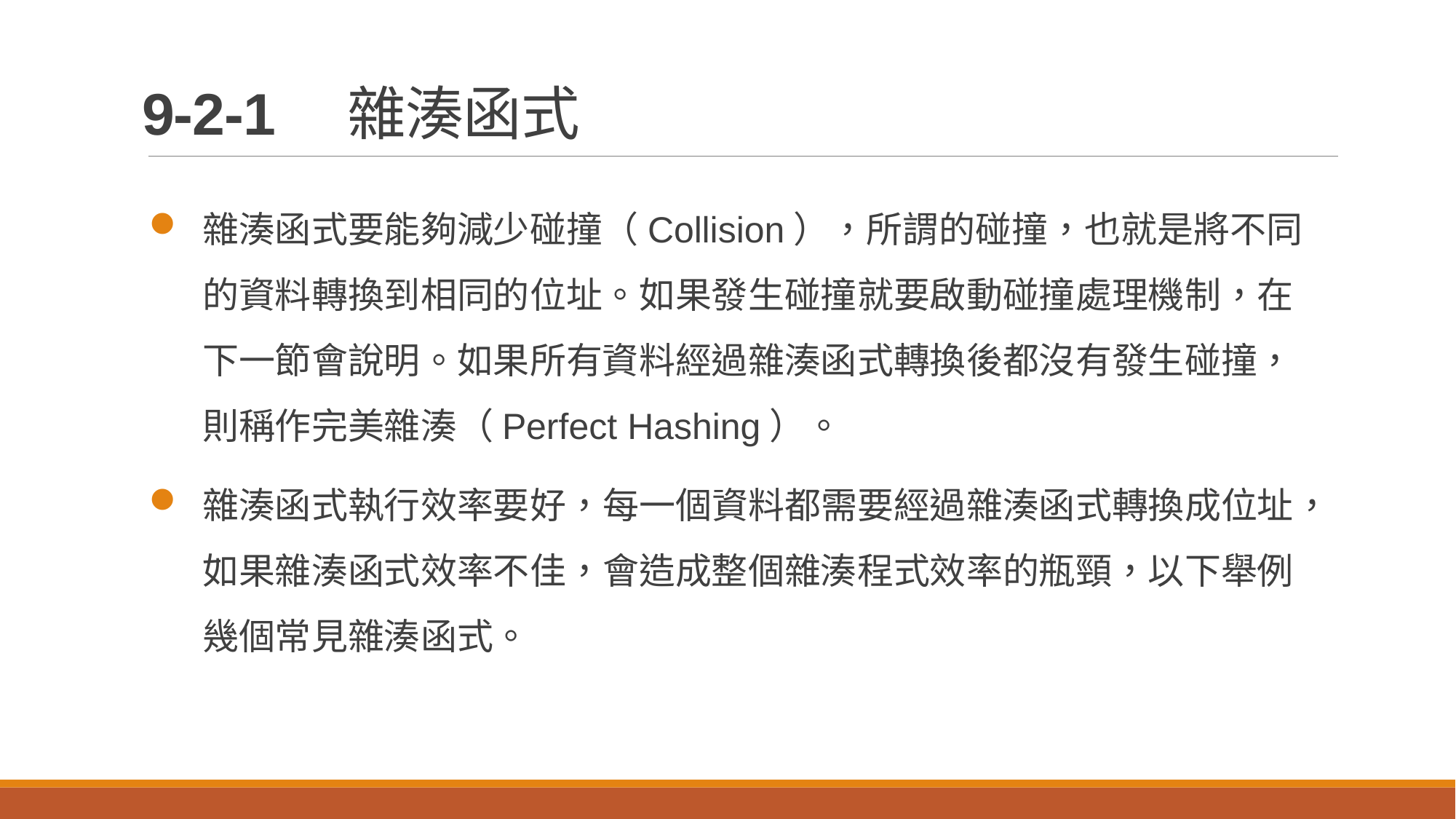

# 9-2-1　雜湊函式
雜湊函式要能夠減少碰撞（Collision），所謂的碰撞，也就是將不同的資料轉換到相同的位址。如果發生碰撞就要啟動碰撞處理機制，在下一節會說明。如果所有資料經過雜湊函式轉換後都沒有發生碰撞，則稱作完美雜湊（Perfect Hashing）。
雜湊函式執行效率要好，每一個資料都需要經過雜湊函式轉換成位址，如果雜湊函式效率不佳，會造成整個雜湊程式效率的瓶頸，以下舉例幾個常見雜湊函式。